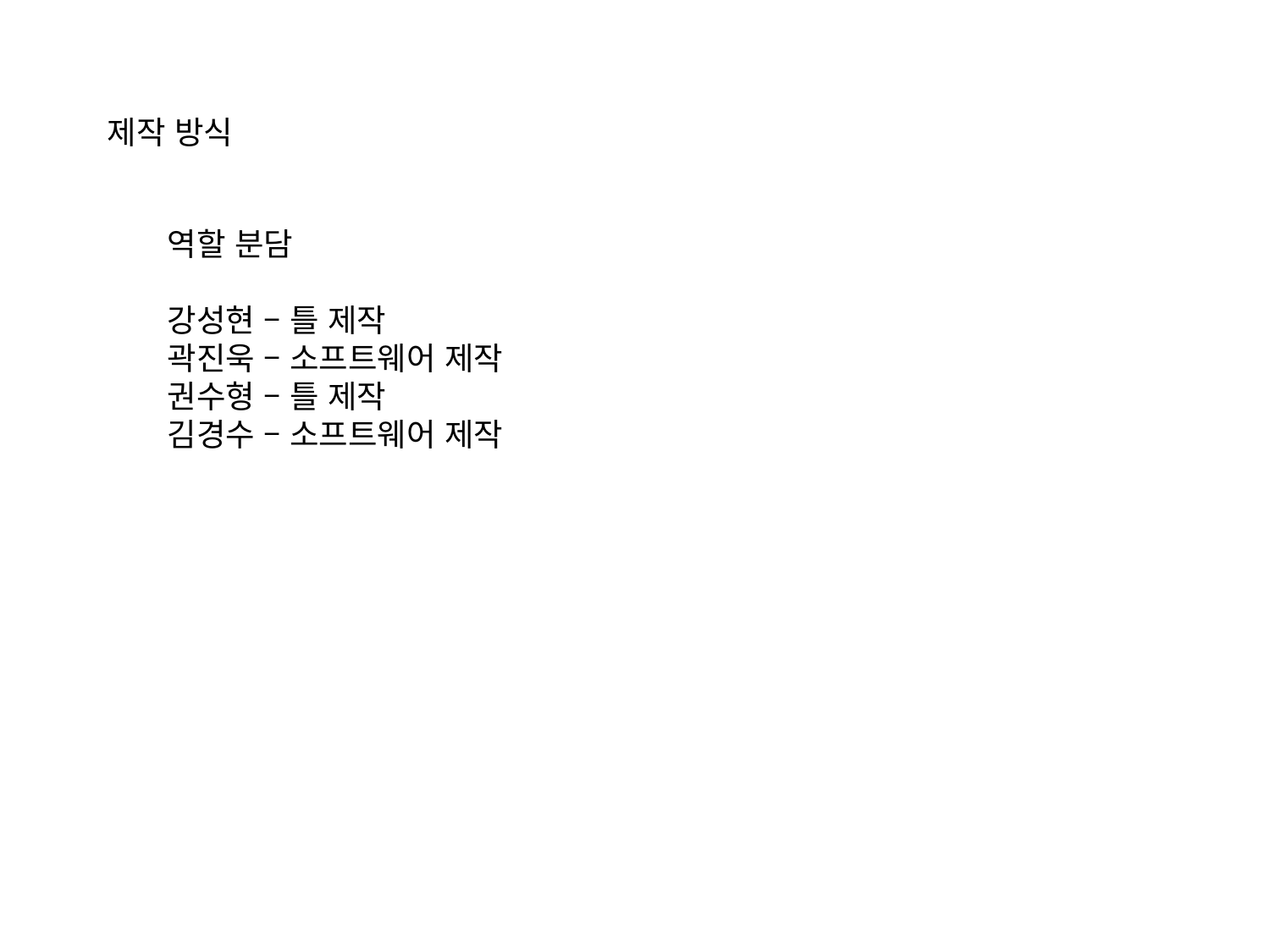

제작 방식
역할 분담

강성현 – 틀 제작
곽진욱 – 소프트웨어 제작
권수형 – 틀 제작
김경수 – 소프트웨어 제작